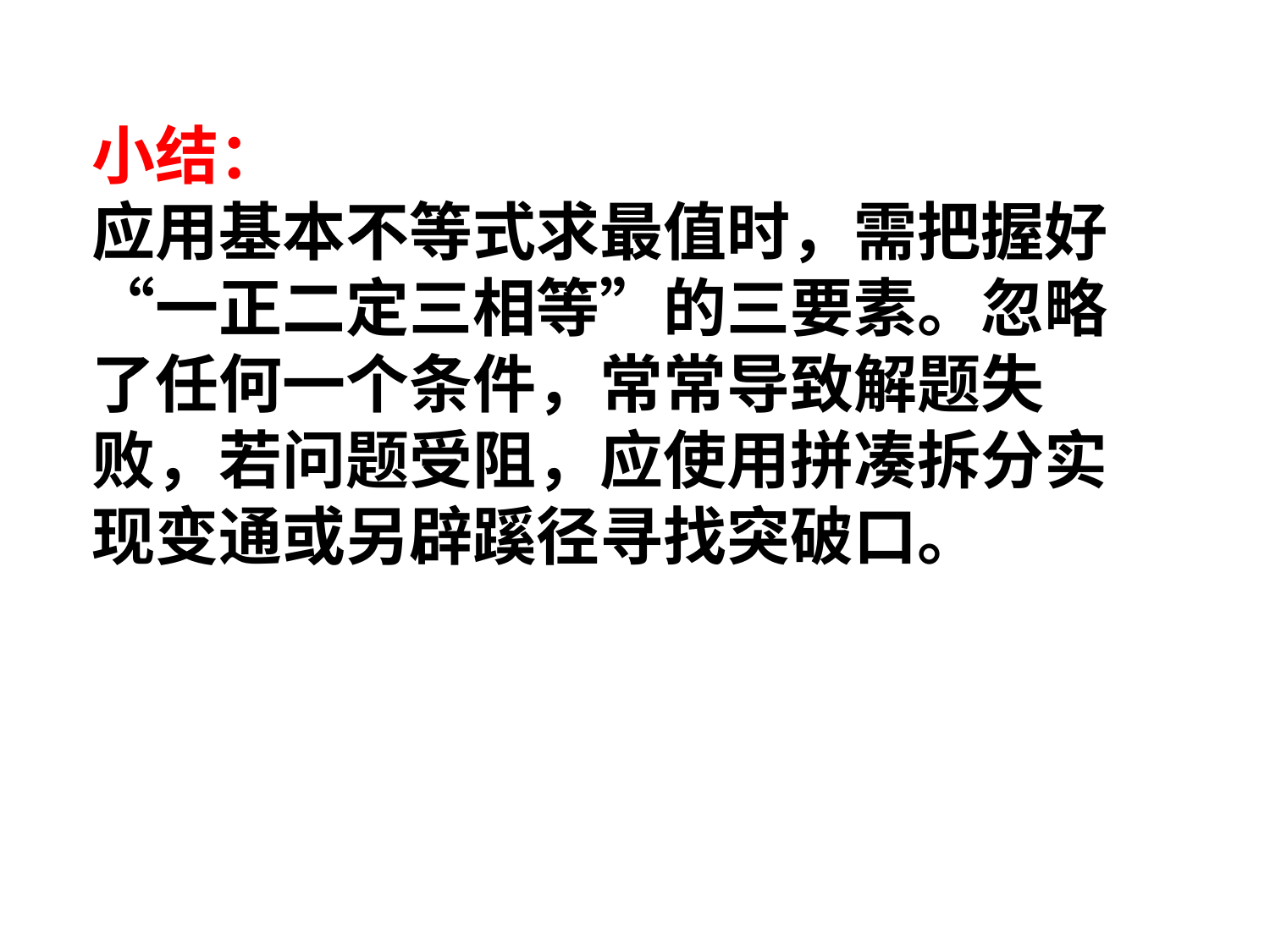

小结：
应用基本不等式求最值时，需把握好“一正二定三相等”的三要素。忽略了任何一个条件，常常导致解题失败，若问题受阻，应使用拼凑拆分实现变通或另辟蹊径寻找突破口。